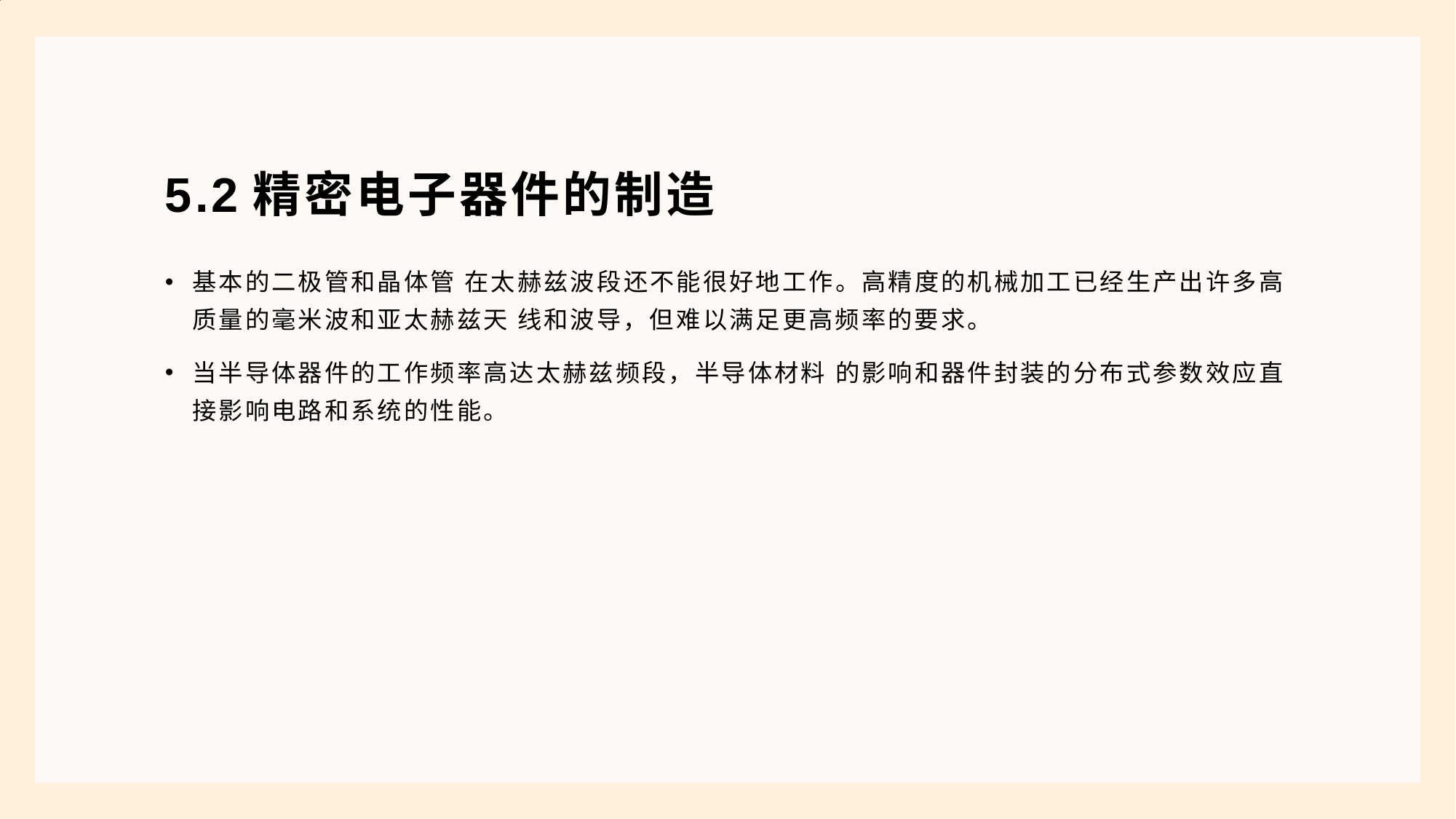

# 5.2精密电子器件的制造
基本的二极管和晶体管 在太赫兹波段还不能很好地工作。高精度的机械加工已经生产出许多高质量的毫米波和亚太赫兹天 线和波导，但难以满足更高频率的要求。
当半导体器件的工作频率高达太赫兹频段，半导体材料 的影响和器件封装的分布式参数效应直接影响电路和系统的性能。